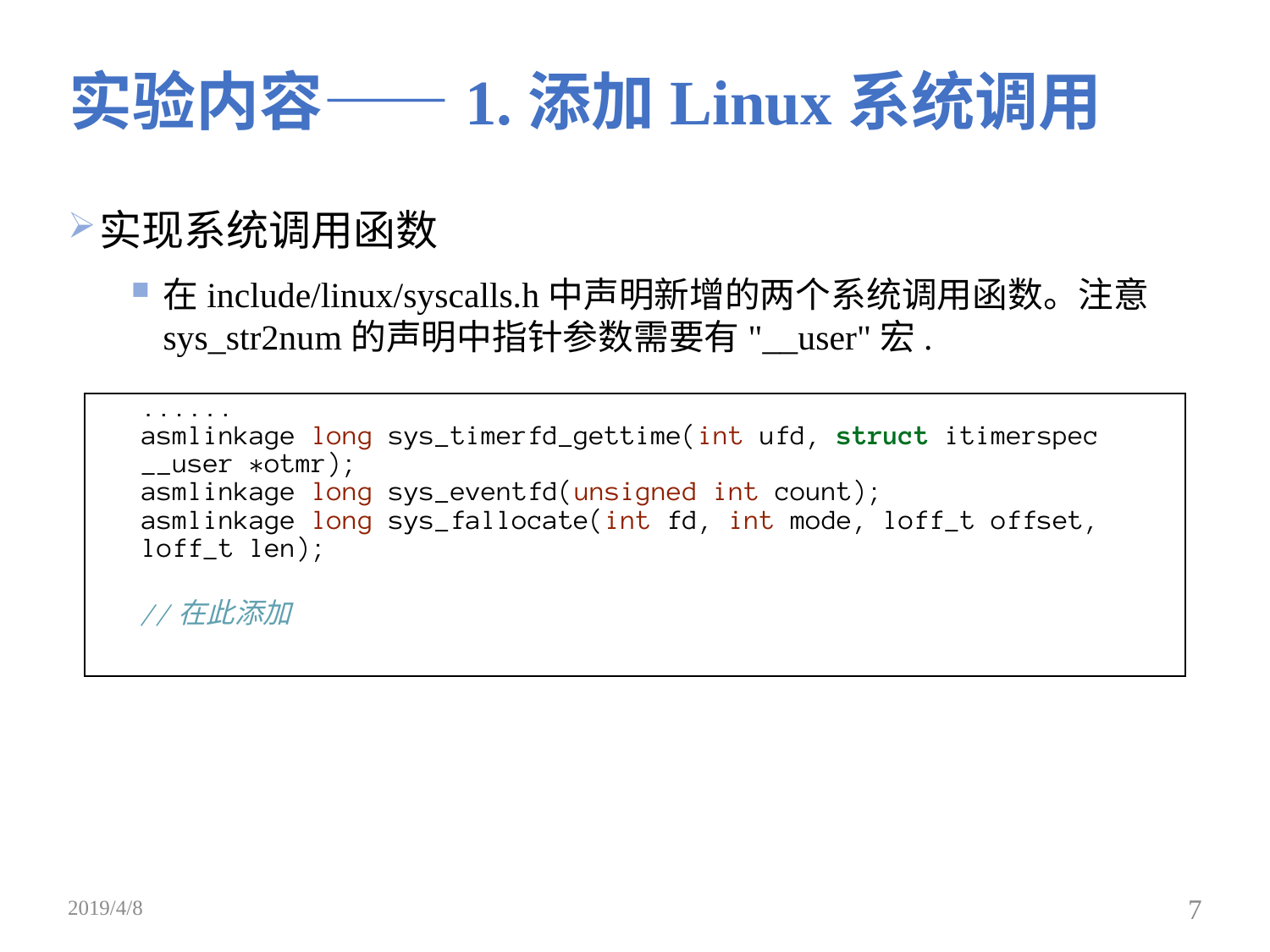

# 实验内容——1.添加Linux系统调用
实现系统调用函数
在include/linux/syscalls.h中声明新增的两个系统调用函数。注意sys_str2num的声明中指针参数需要有"__user"宏.
| ...... asmlinkage long sys\_timerfd\_gettime(int ufd, struct itimerspec \_\_user \*otmr); asmlinkage long sys\_eventfd(unsigned int count); asmlinkage long sys\_fallocate(int fd, int mode, loff\_t offset, loff\_t len); //在此添加 |
| --- |
2019/4/8
7